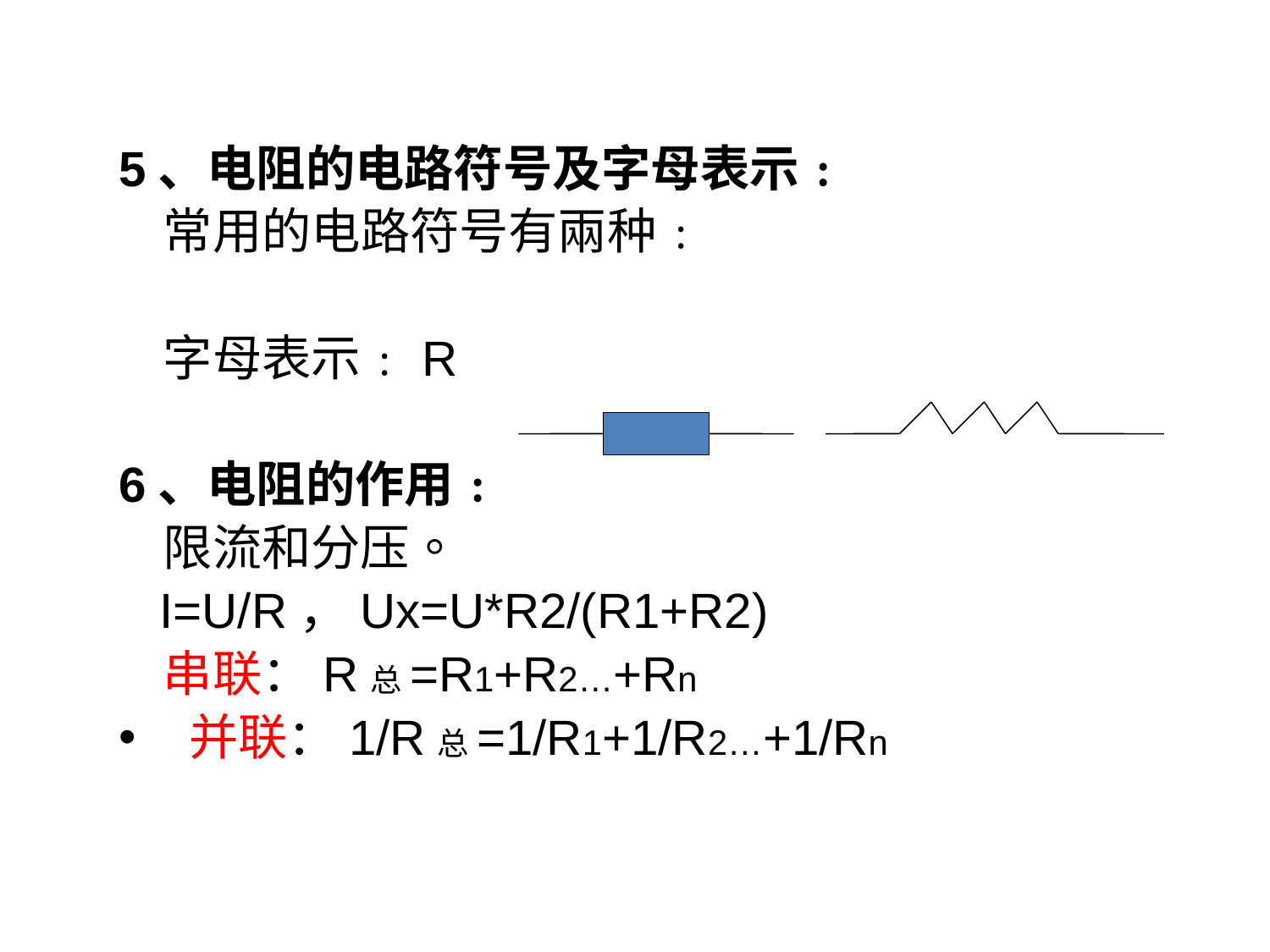

5、电阻的电路符号及字母表示﹕
   常用的电路符号有兩种﹕

   字母表示﹕R

6、电阻的作用﹕
   限流和分压。
   I=U/R，Ux=U*R2/(R1+R2)
   串联：R总=R1+R2…+Rn
 并联：1/R总=1/R1+1/R2…+1/Rn